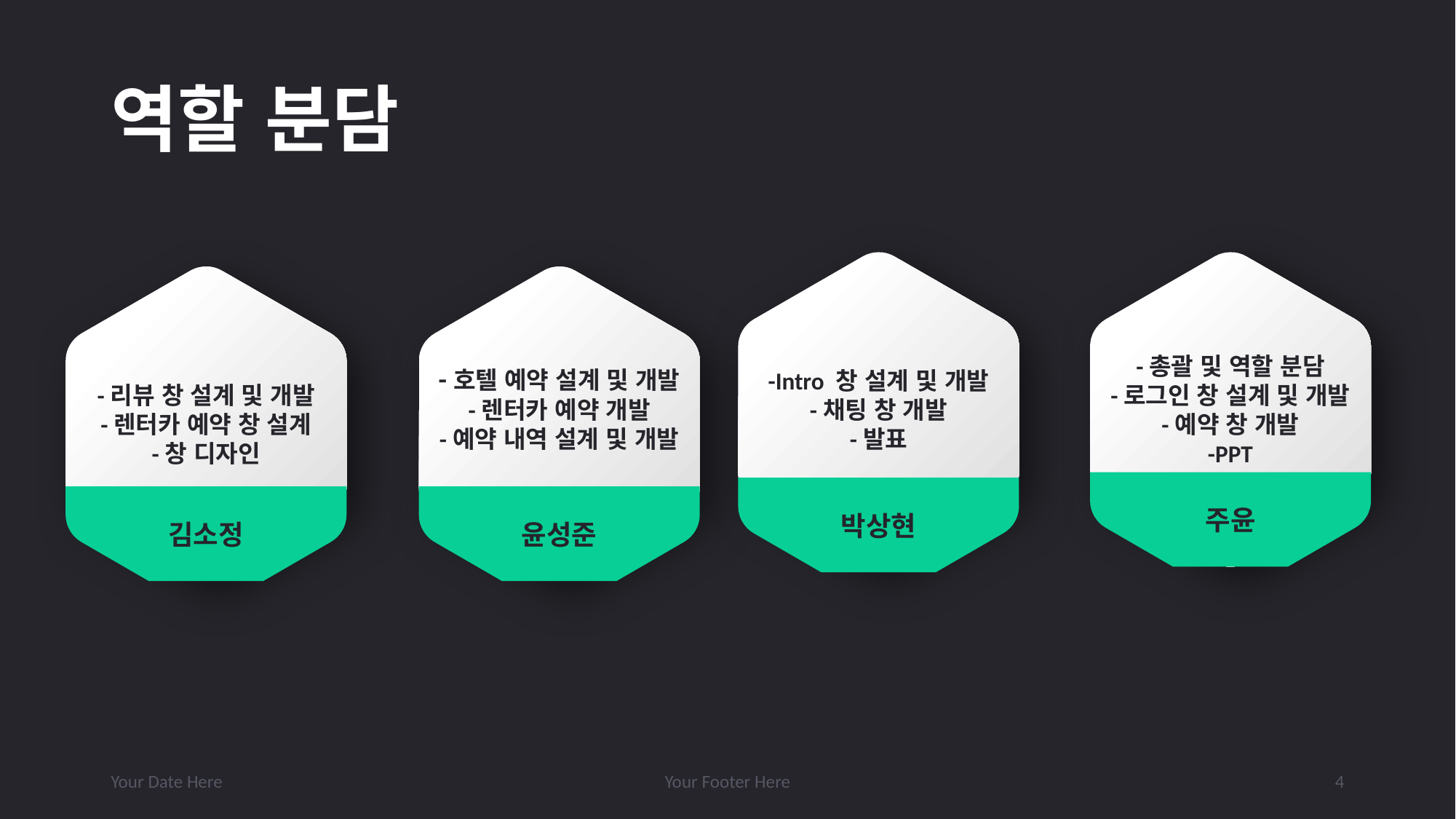

# 역할 분담
-Intro 창 설계 및 개발
-채팅 창 개발
-발표
-총괄 및 역할 분담
-로그인 창 설계 및 개발
-예약 창 개발
-PPT
-리뷰 창 설계 및 개발
-렌터카 예약 창 설계
-창 디자인
-호텔 예약 설계 및 개발
-렌터카 예약 개발
-예약 내역 설계 및 개발

주윤
박상현
김소정
윤성준
Your Date Here
Your Footer Here
4